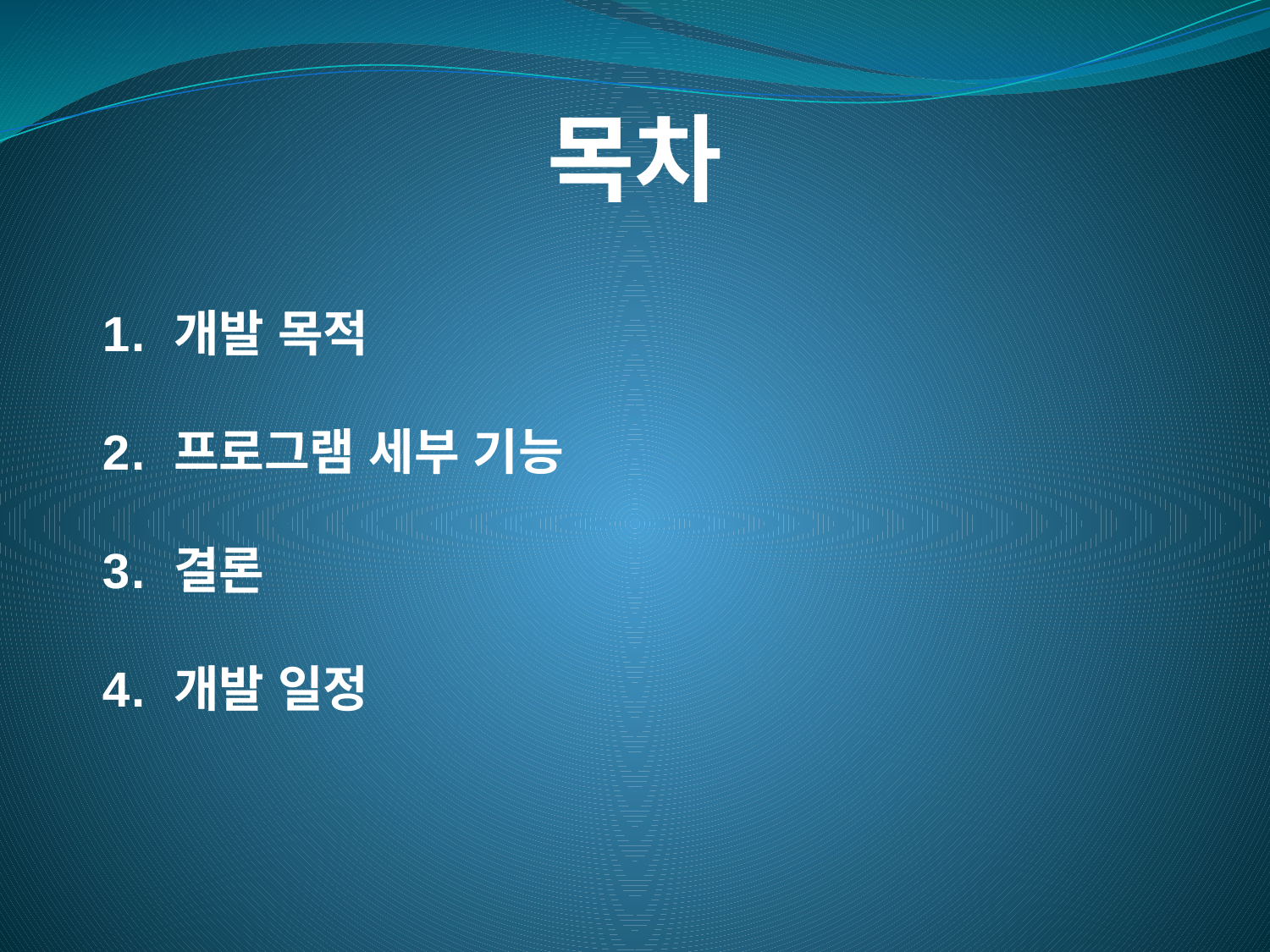

목차
개발 목적

프로그램 세부 기능

결론

개발 일정